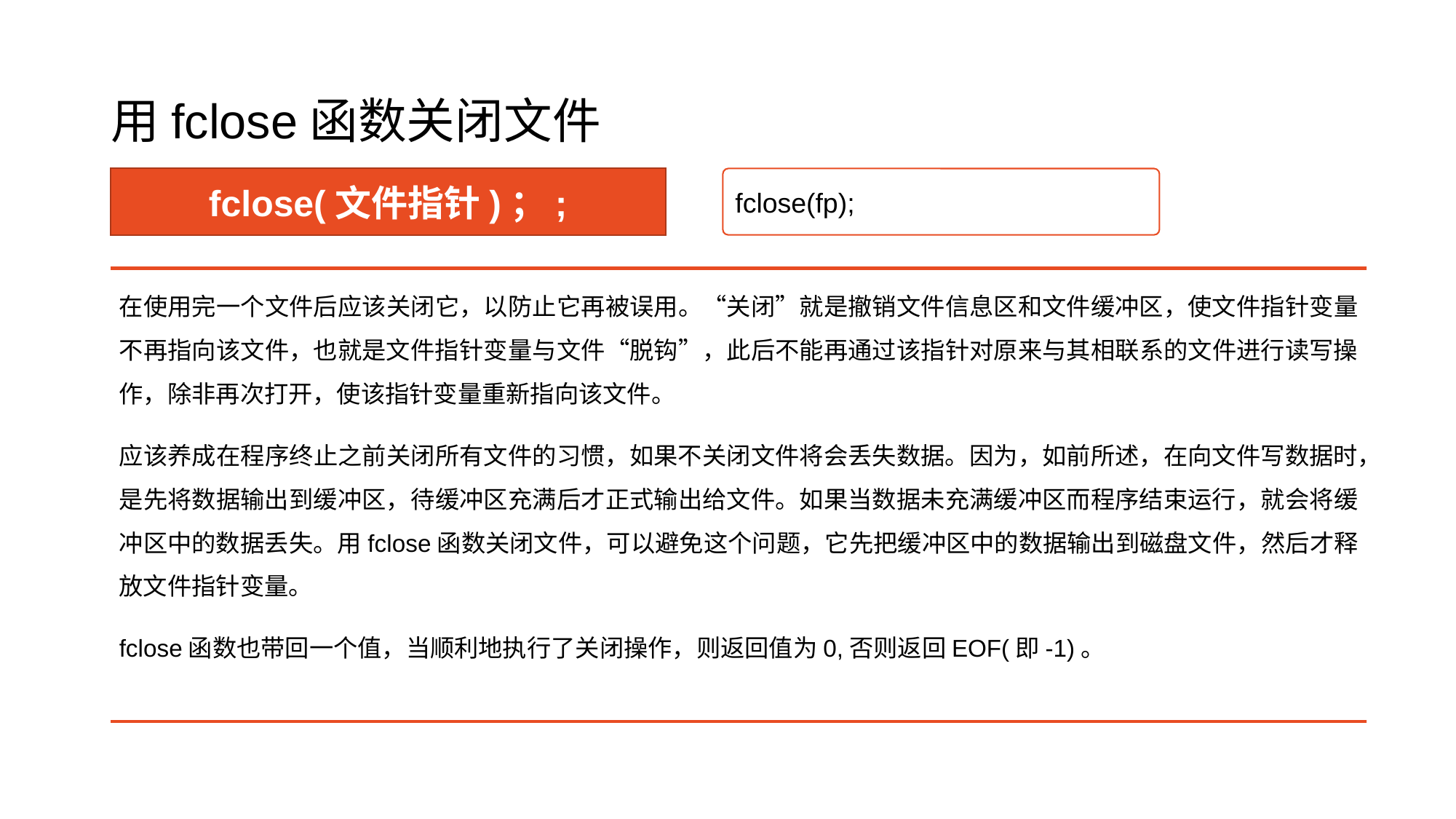

# 用fclose函数关闭文件
fclose(文件指针)；;
fclose(fp);
在使用完一个文件后应该关闭它，以防止它再被误用。“关闭”就是撤销文件信息区和文件缓冲区，使文件指针变量不再指向该文件，也就是文件指针变量与文件“脱钩”，此后不能再通过该指针对原来与其相联系的文件进行读写操作，除非再次打开，使该指针变量重新指向该文件。
应该养成在程序终止之前关闭所有文件的习惯，如果不关闭文件将会丢失数据。因为，如前所述，在向文件写数据时，是先将数据输出到缓冲区，待缓冲区充满后才正式输出给文件。如果当数据未充满缓冲区而程序结束运行，就会将缓冲区中的数据丢失。用fclose函数关闭文件，可以避免这个问题，它先把缓冲区中的数据输出到磁盘文件，然后才释放文件指针变量。
fclose函数也带回一个值，当顺利地执行了关闭操作，则返回值为0,否则返回EOF(即-1)。